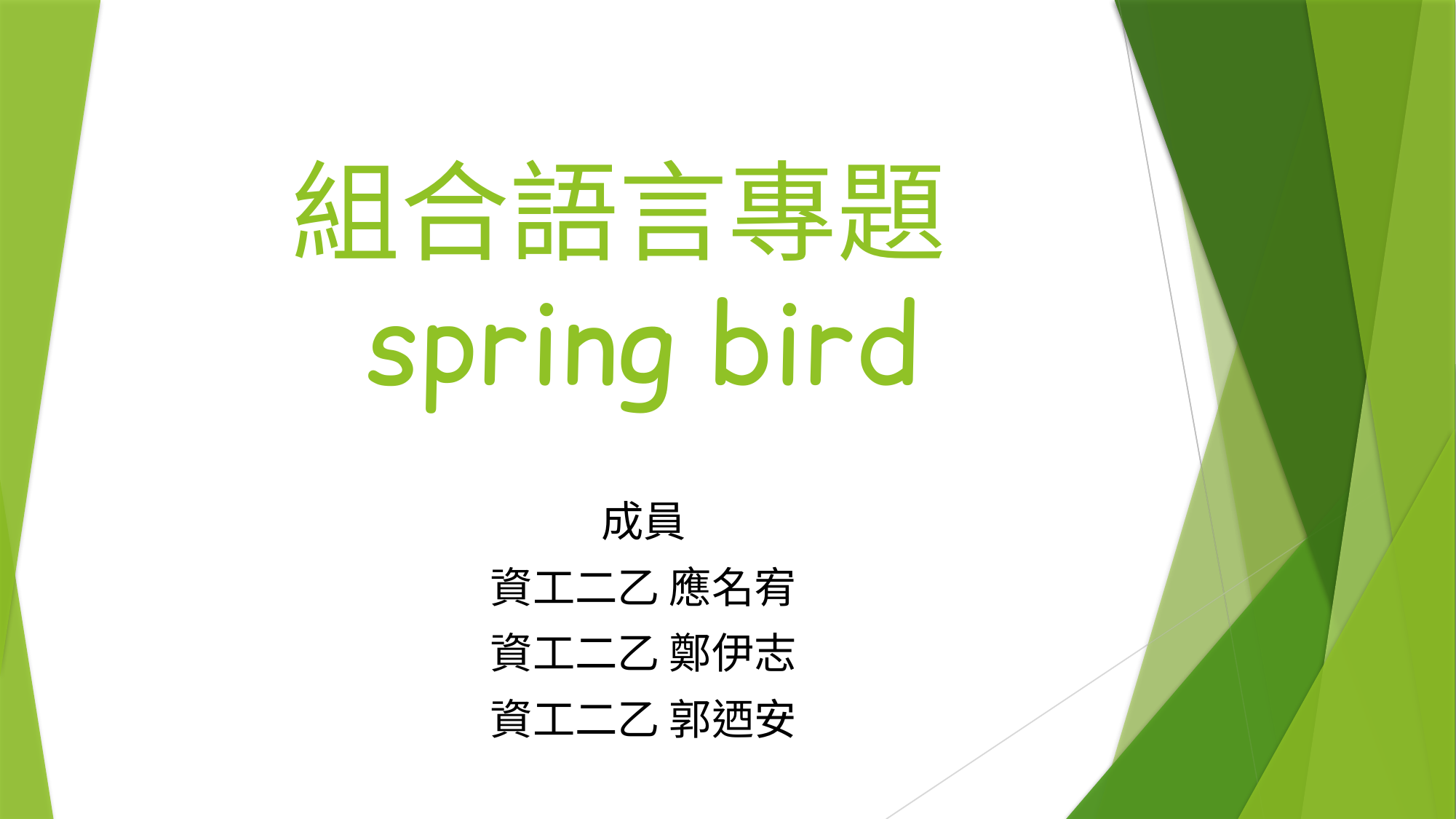

# 組合語言專題 spring bird
成員
資工二乙 應名宥
資工二乙 鄭伊志
資工二乙 郭迺安